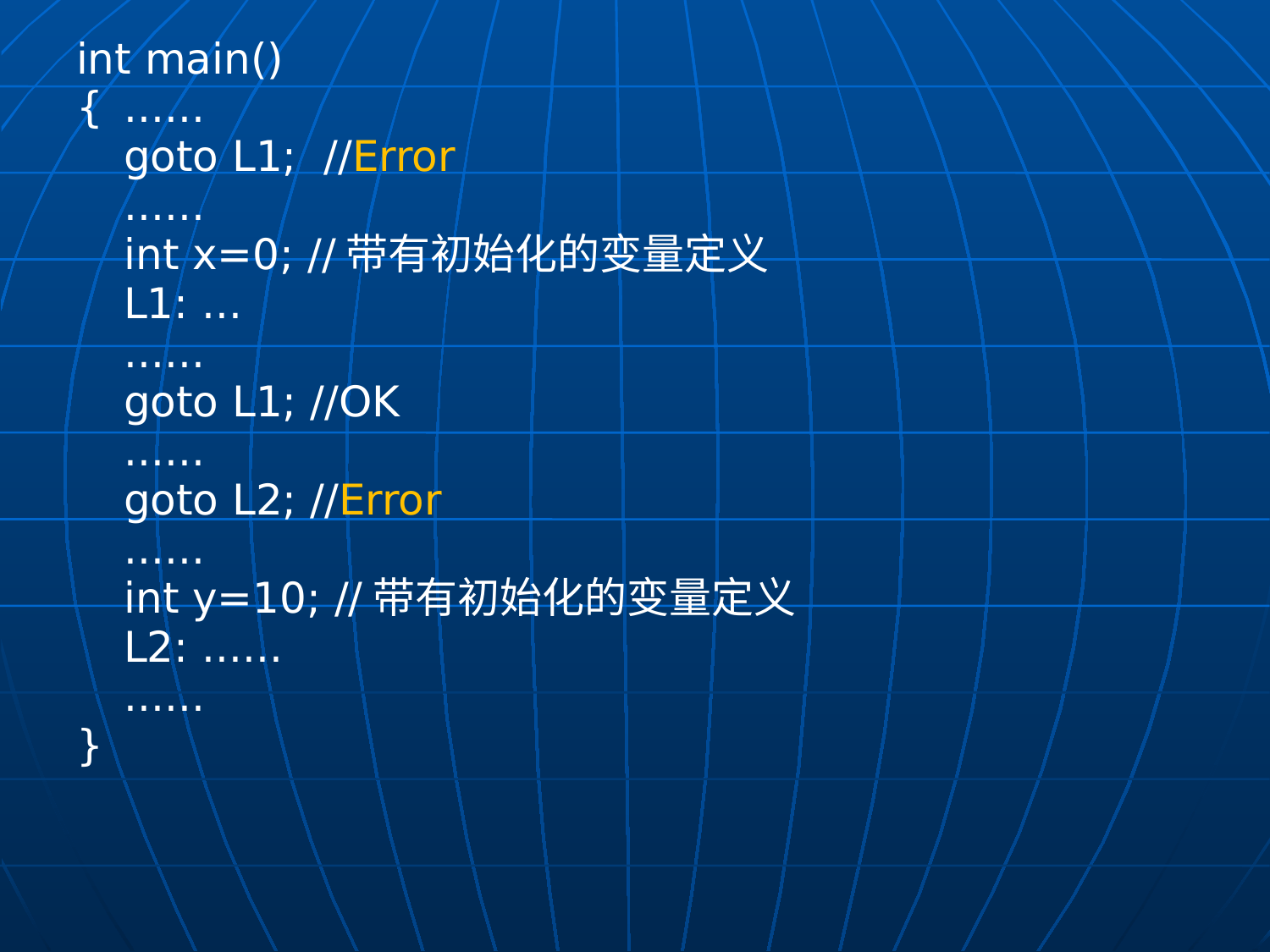

int main()
{	......
	goto L1;  //Error
	......
	int x=0; //带有初始化的变量定义
	L1: ...
	......
	goto L1; //OK
	......
	goto L2; //Error
	......
	int y=10; //带有初始化的变量定义
	L2: ......
	......
}